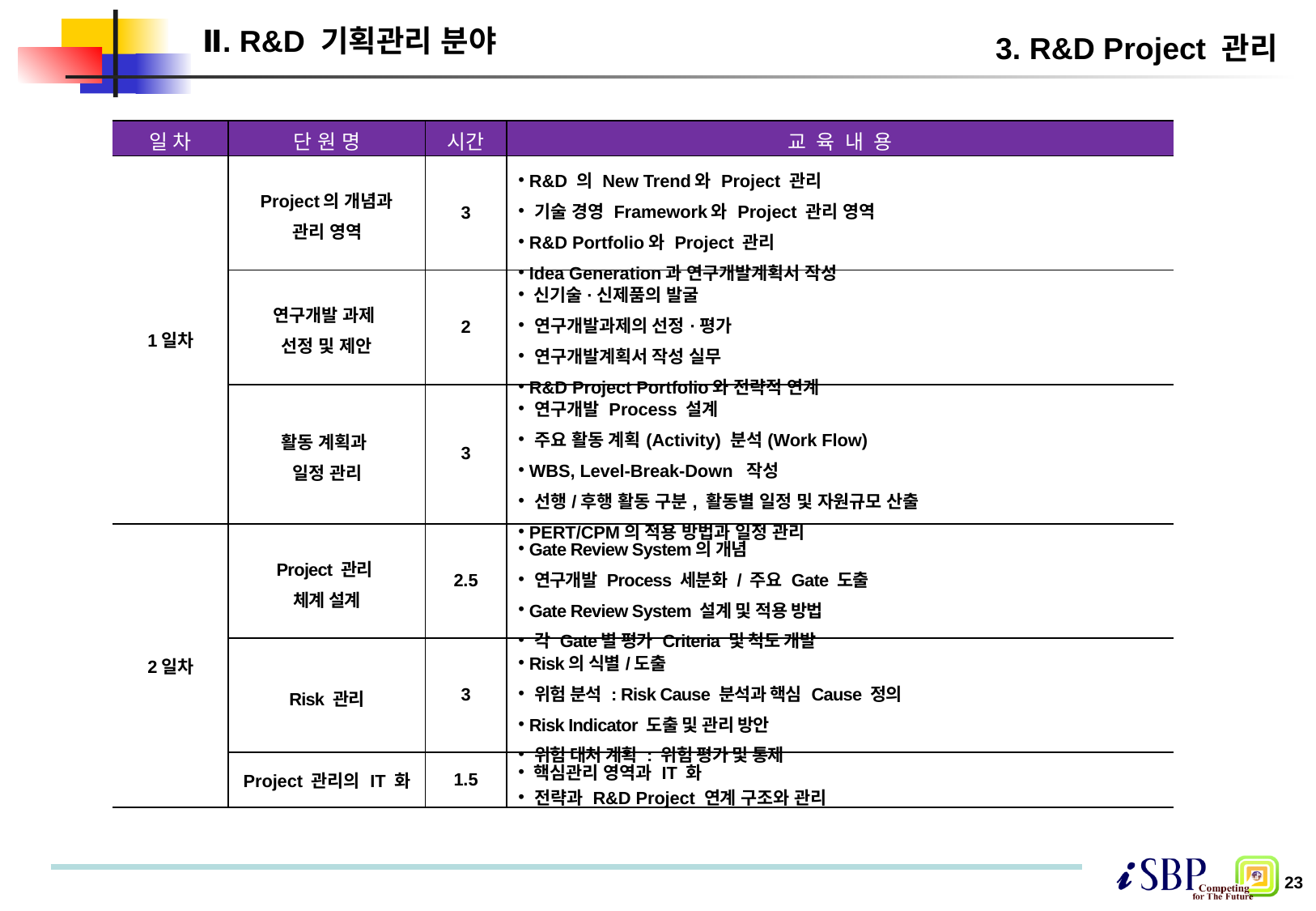

Ⅱ. R&D 기획관리 분야
# 3. R&D Project 관리
| 일차 | 단 원 명 | 시간 | 교육내용 |
| --- | --- | --- | --- |
| 1일차 | Project의 개념과 관리 영역 | 3 | R&D 의 New Trend와 Project 관리 기술 경영 Framework와 Project 관리 영역 R&D Portfolio와 Project 관리 Idea Generation과 연구개발계획서 작성 |
|  | 연구개발 과제 선정 및 제안 | 2 | 신기술·신제품의 발굴 연구개발과제의 선정·평가 연구개발계획서 작성 실무 R&D Project Portfolio와 전략적 연계 |
|  | 활동 계획과 일정 관리 | 3 | 연구개발 Process 설계 주요 활동 계획(Activity) 분석(Work Flow) WBS, Level-Break-Down 작성 선행/후행 활동 구분, 활동별 일정 및 자원규모 산출 PERT/CPM의 적용 방법과 일정 관리 |
| 2일차 | Project 관리 체계 설계 | 2.5 | Gate Review System의 개념 연구개발 Process 세분화 / 주요 Gate 도출 Gate Review System 설계 및 적용 방법 각 Gate별 평가 Criteria 및 척도 개발 |
|  | Risk 관리 | 3 | Risk의 식별/도출 위험 분석 : Risk Cause 분석과 핵심 Cause 정의 Risk Indicator 도출 및 관리 방안 위험 대처 계획 : 위험 평가 및 통제 |
|  | Project 관리의 IT 화 | 1.5 | 핵심관리 영역과 IT 화 전략과 R&D Project 연계 구조와 관리 |
23